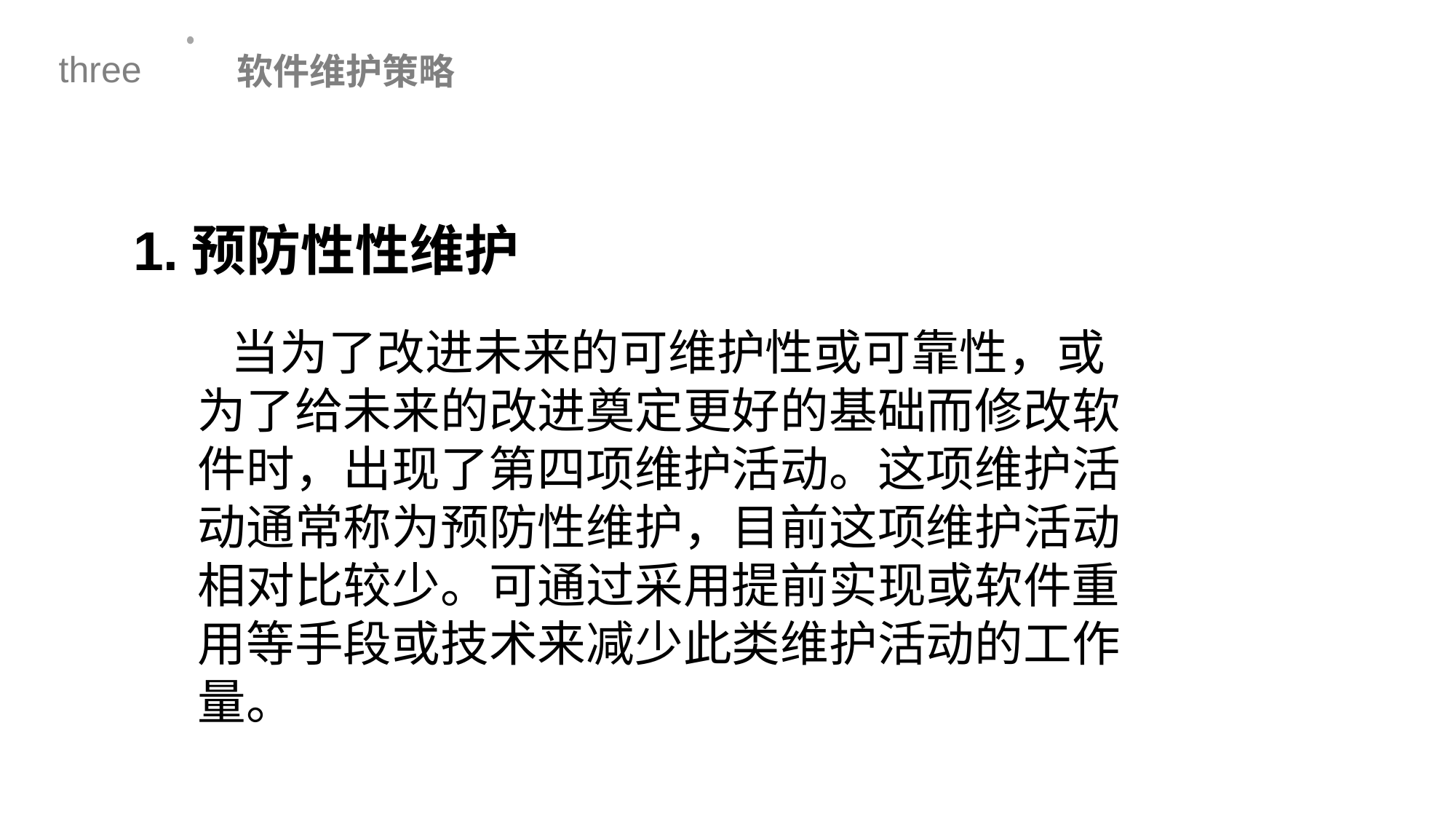

软件维护策略

three
1.预防性性维护
  当为了改进未来的可维护性或可靠性，或为了给未来的改进奠定更好的基础而修改软件时，出现了第四项维护活动。这项维护活动通常称为预防性维护，目前这项维护活动相对比较少。可通过采用提前实现或软件重用等手段或技术来减少此类维护活动的工作量。